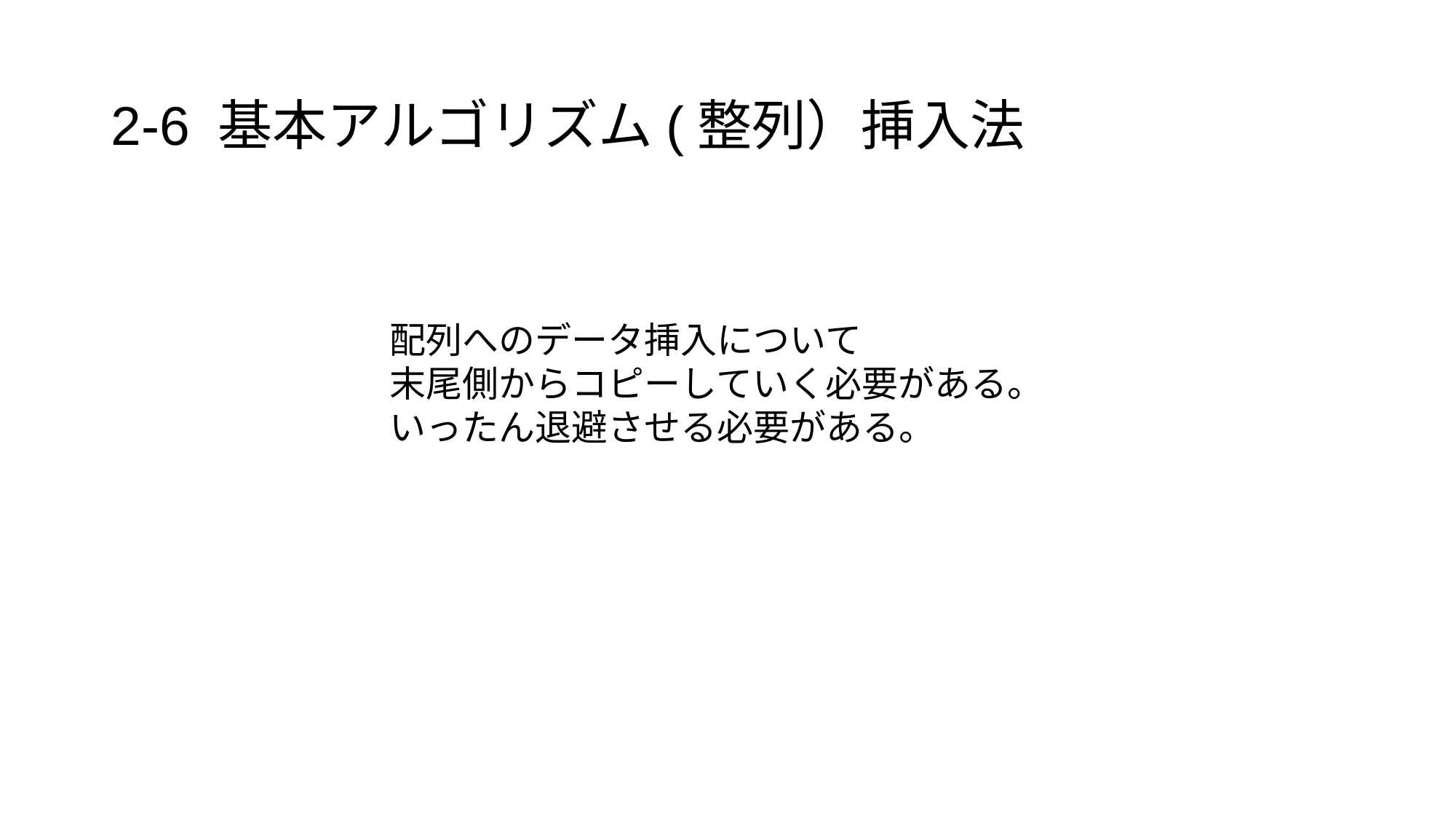

# 2-6 基本アルゴリズム(整列）挿入法
配列へのデータ挿入について
末尾側からコピーしていく必要がある。
いったん退避させる必要がある。